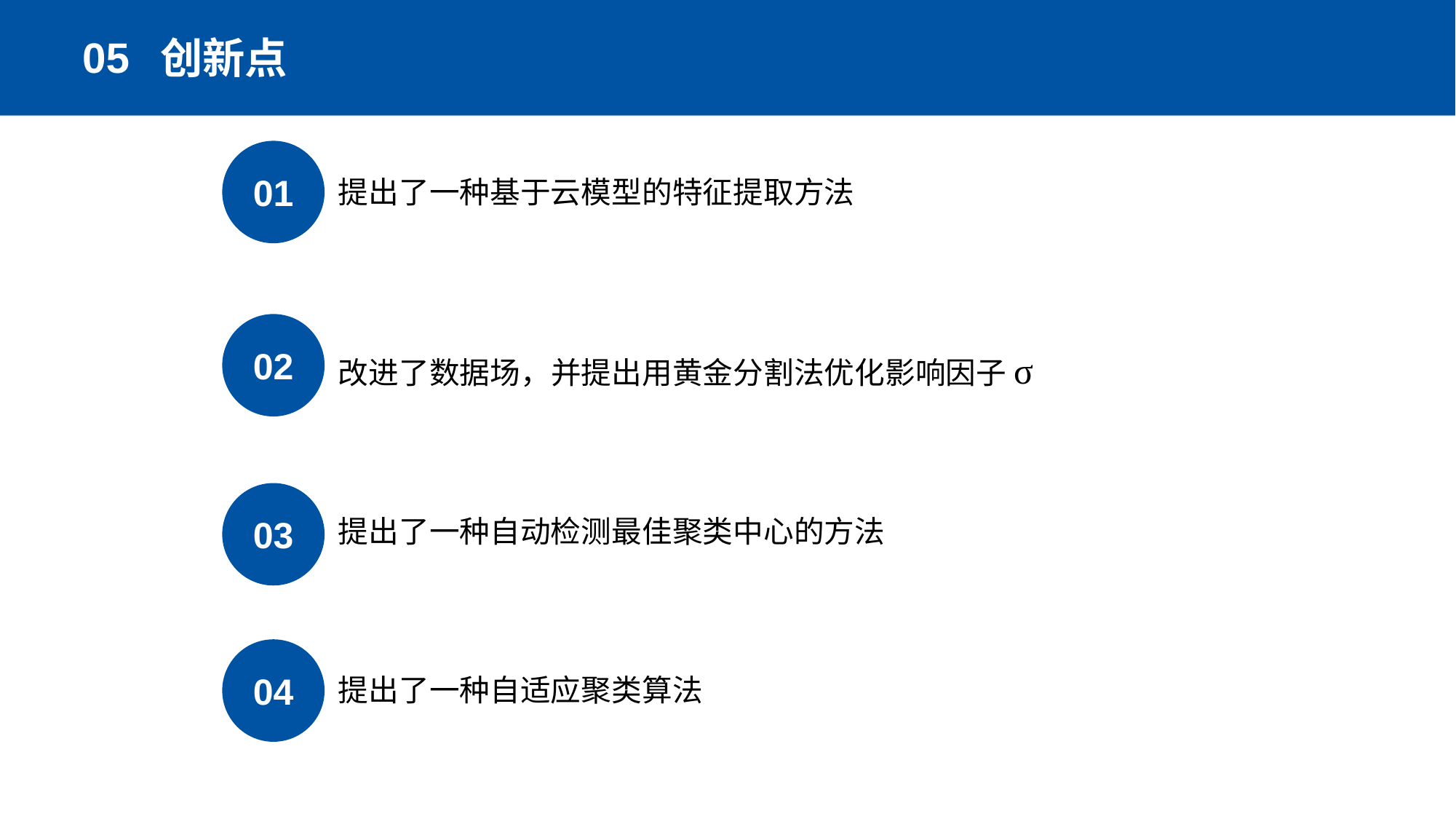

05
创新点

01
提出了一种基于云模型的特征提取方法
02
改进了数据场，并提出用黄金分割法优化影响因子σ
03
提出了一种自动检测最佳聚类中心的方法
04
提出了一种自适应聚类算法